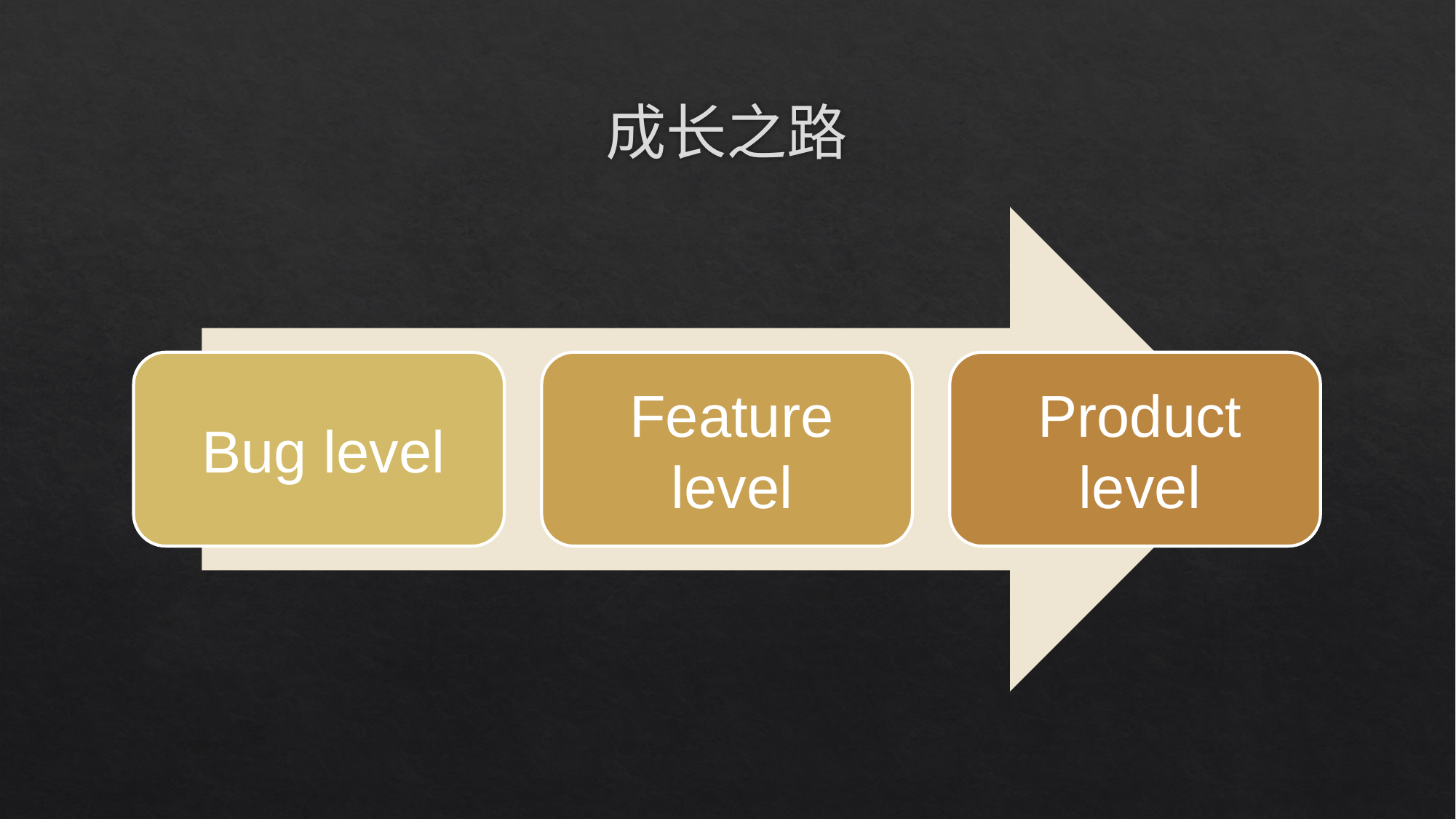

# 成长之路
Bug level
Feature level
Product level